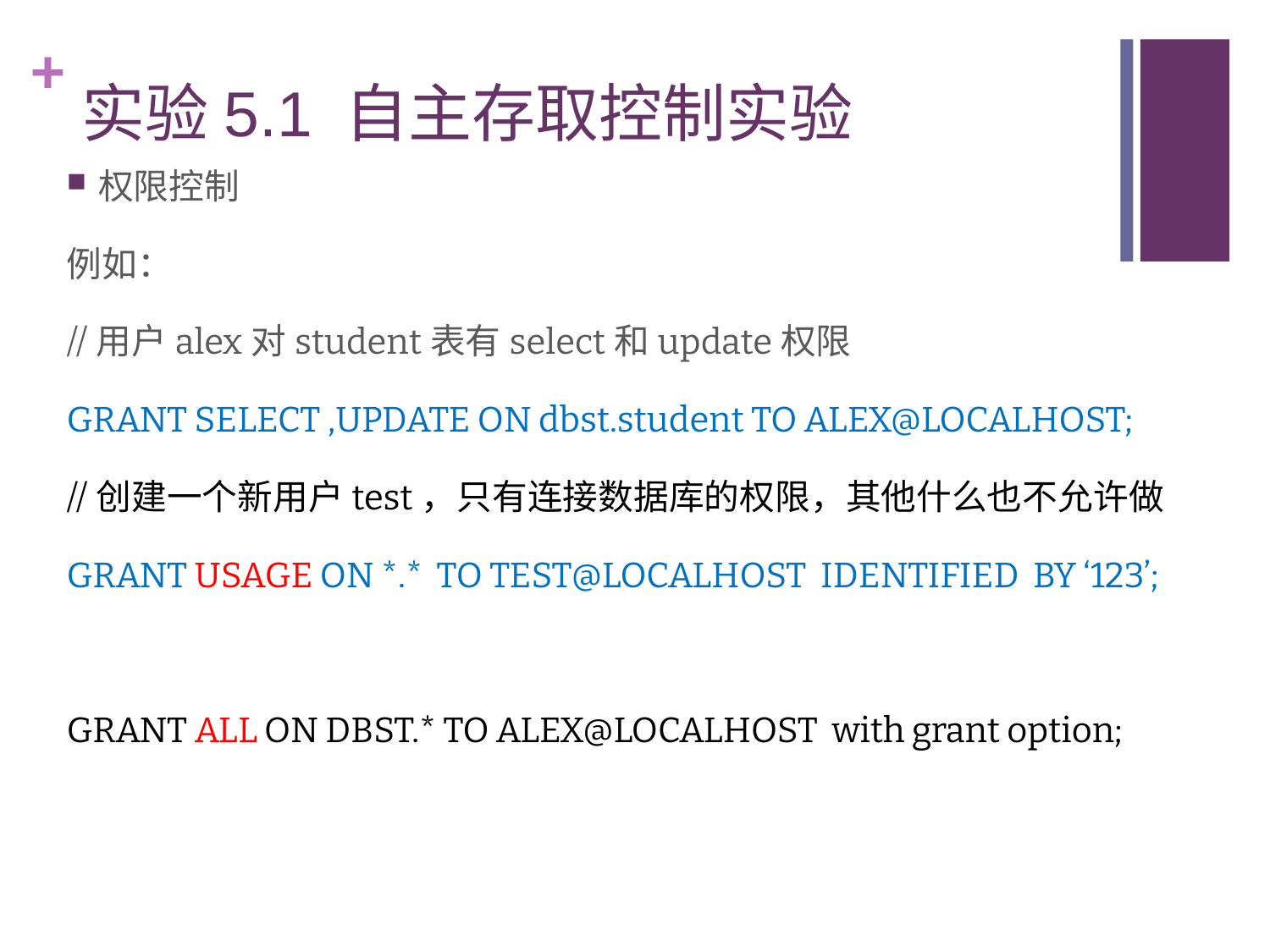

# 实验5.1 自主存取控制实验
权限控制
例如：
//用户alex对student表有select和update权限
GRANT SELECT ,UPDATE ON dbst.student TO ALEX@LOCALHOST;
//创建一个新用户test，只有连接数据库的权限，其他什么也不允许做
GRANT USAGE ON *.*  TO TEST@LOCALHOST  IDENTIFIED  BY ‘123’;

GRANT ALL ON DBST.* TO ALEX@LOCALHOST  with grant option;